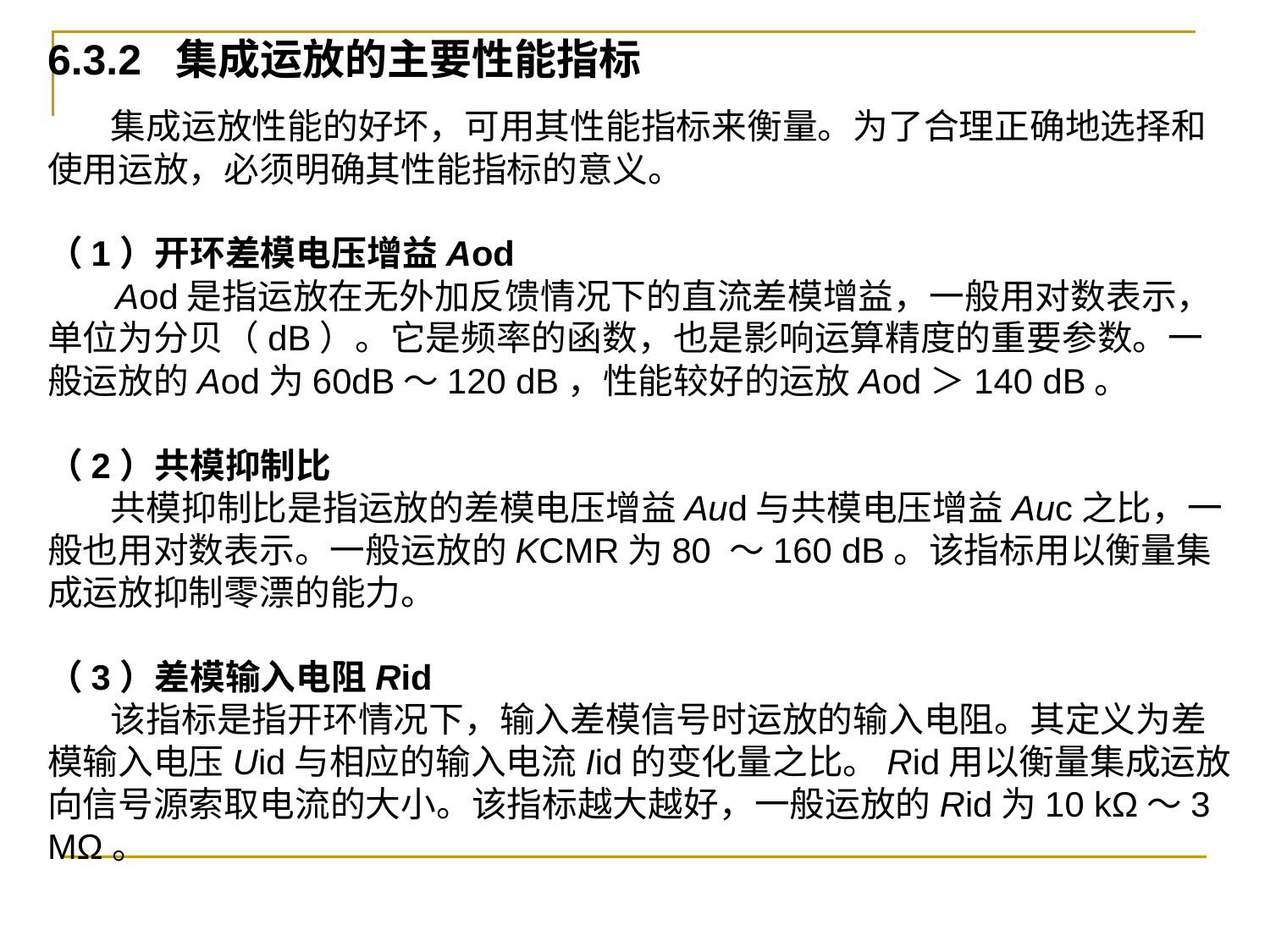

6.3.2  集成运放的主要性能指标
       集成运放性能的好坏，可用其性能指标来衡量。为了合理正确地选择和使用运放，必须明确其性能指标的意义。

（1）开环差模电压增益Aod
       Aod是指运放在无外加反馈情况下的直流差模增益，一般用对数表示，单位为分贝（dB）。它是频率的函数，也是影响运算精度的重要参数。一般运放的Aod为60dB～120 dB，性能较好的运放Aod＞140 dB。

（2）共模抑制比
       共模抑制比是指运放的差模电压增益Aud与共模电压增益Auc之比，一般也用对数表示。一般运放的KCMR为80 ～160 dB。该指标用以衡量集成运放抑制零漂的能力。

（3）差模输入电阻Rid
       该指标是指开环情况下，输入差模信号时运放的输入电阻。其定义为差模输入电压Uid与相应的输入电流Iid的变化量之比。Rid用以衡量集成运放向信号源索取电流的大小。该指标越大越好，一般运放的Rid为10 kΩ～3 MΩ。